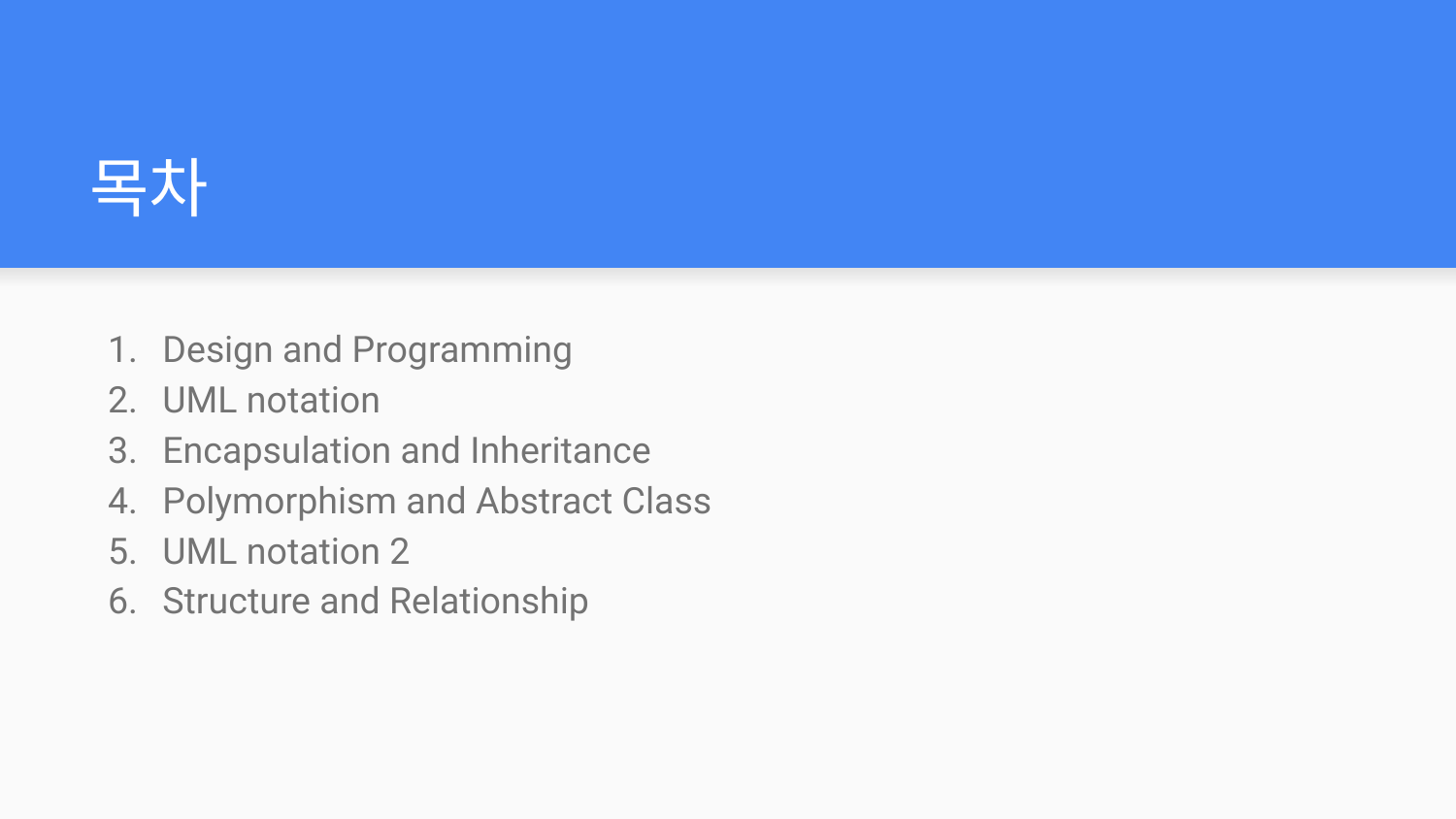

# 목차
Design and Programming
UML notation
Encapsulation and Inheritance
Polymorphism and Abstract Class
UML notation 2
Structure and Relationship